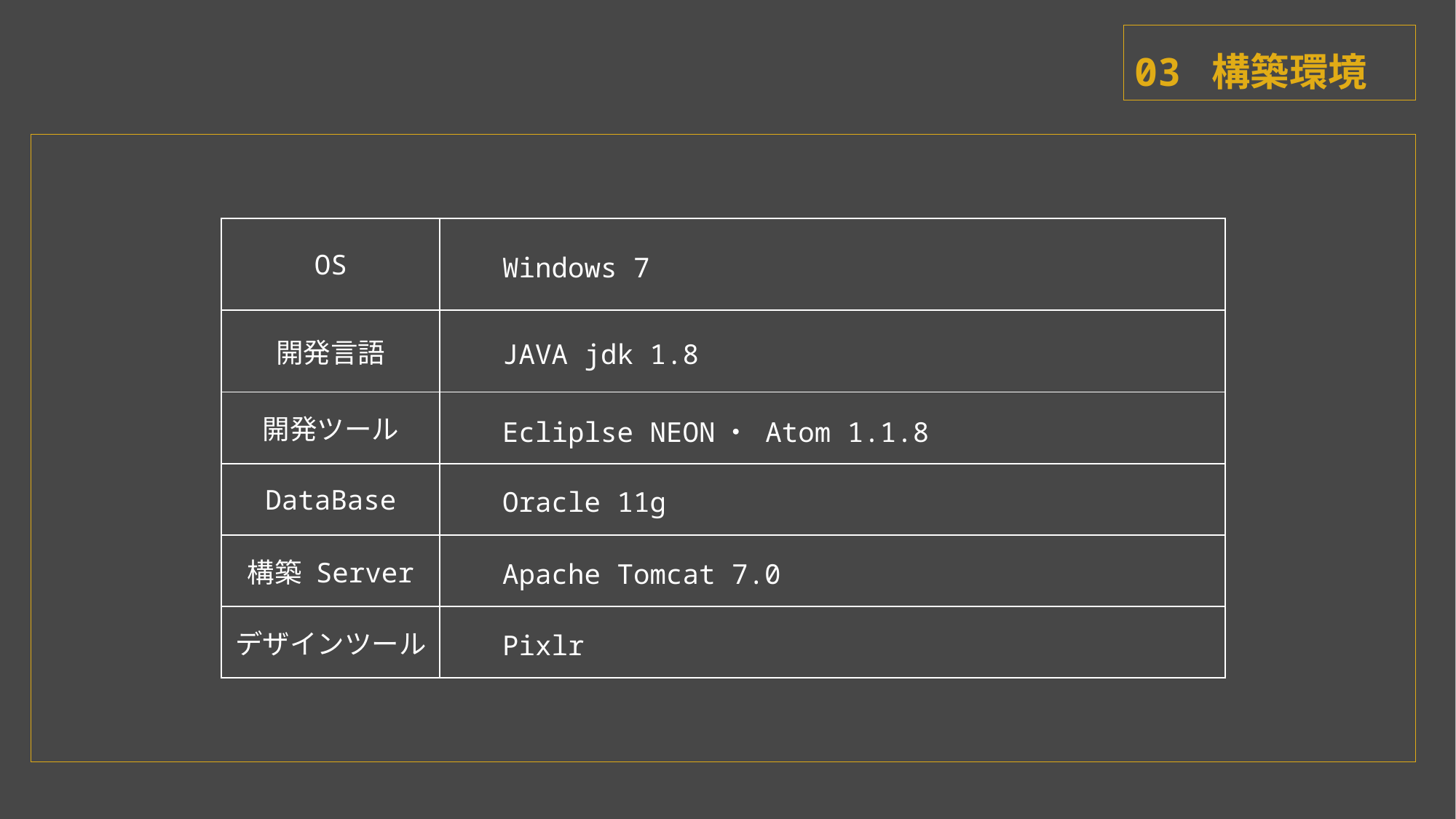

# 03 構築環境

| OS | Windows 7 |
| --- | --- |
| 開発言語 | JAVA jdk 1.8 |
| 開発ツール | Ecliplse NEON・ Atom 1.1.8 |
| DataBase | Oracle 11g |
| 構築 Server | Apache Tomcat 7.0 |
| デザインツール | Pixlr |